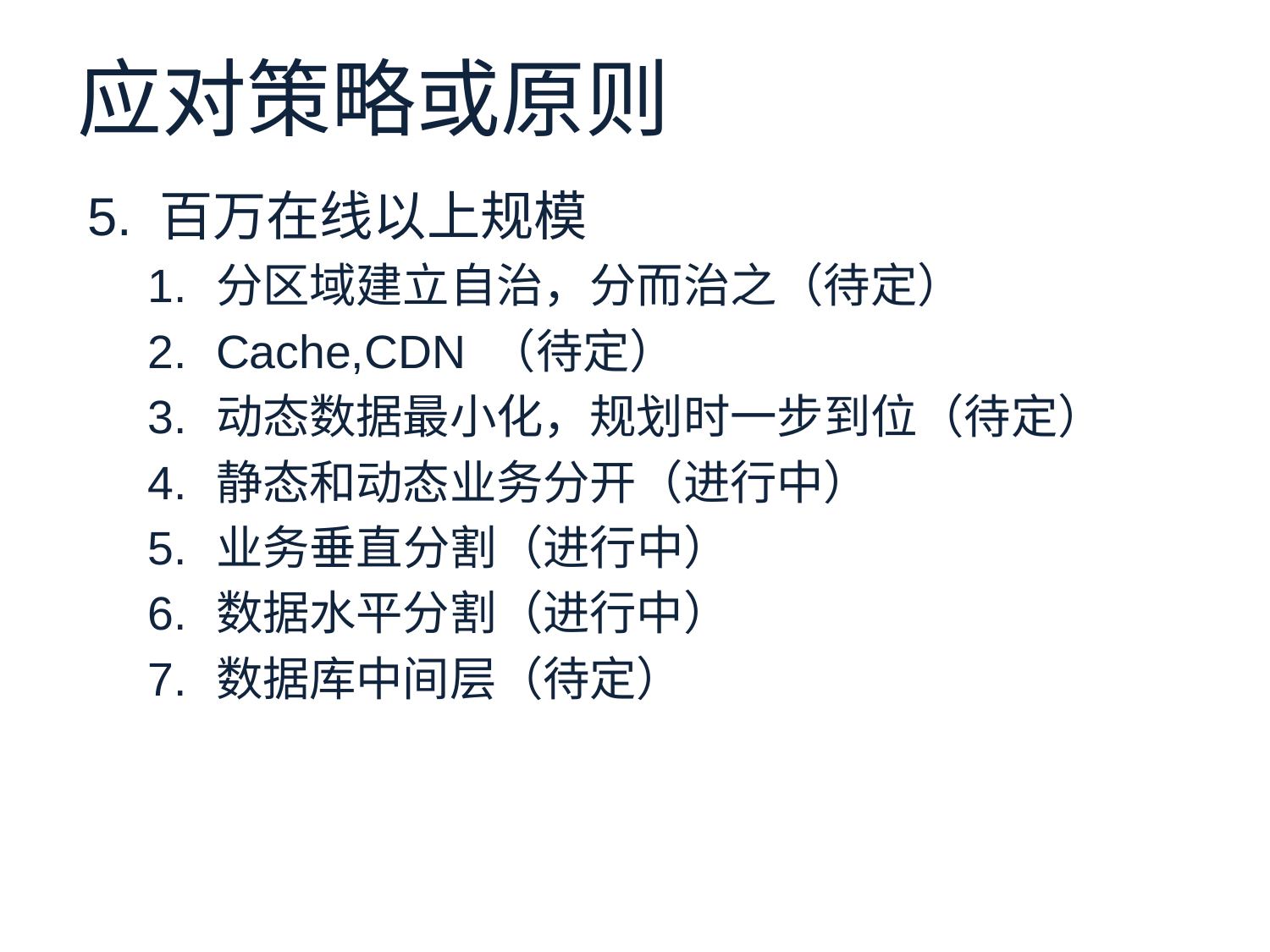

# 应对策略或原则
5. 百万在线以上规模
分区域建立自治，分而治之（待定）
Cache,CDN （待定）
动态数据最小化，规划时一步到位（待定）
静态和动态业务分开（进行中）
业务垂直分割（进行中）
数据水平分割（进行中）
数据库中间层（待定）